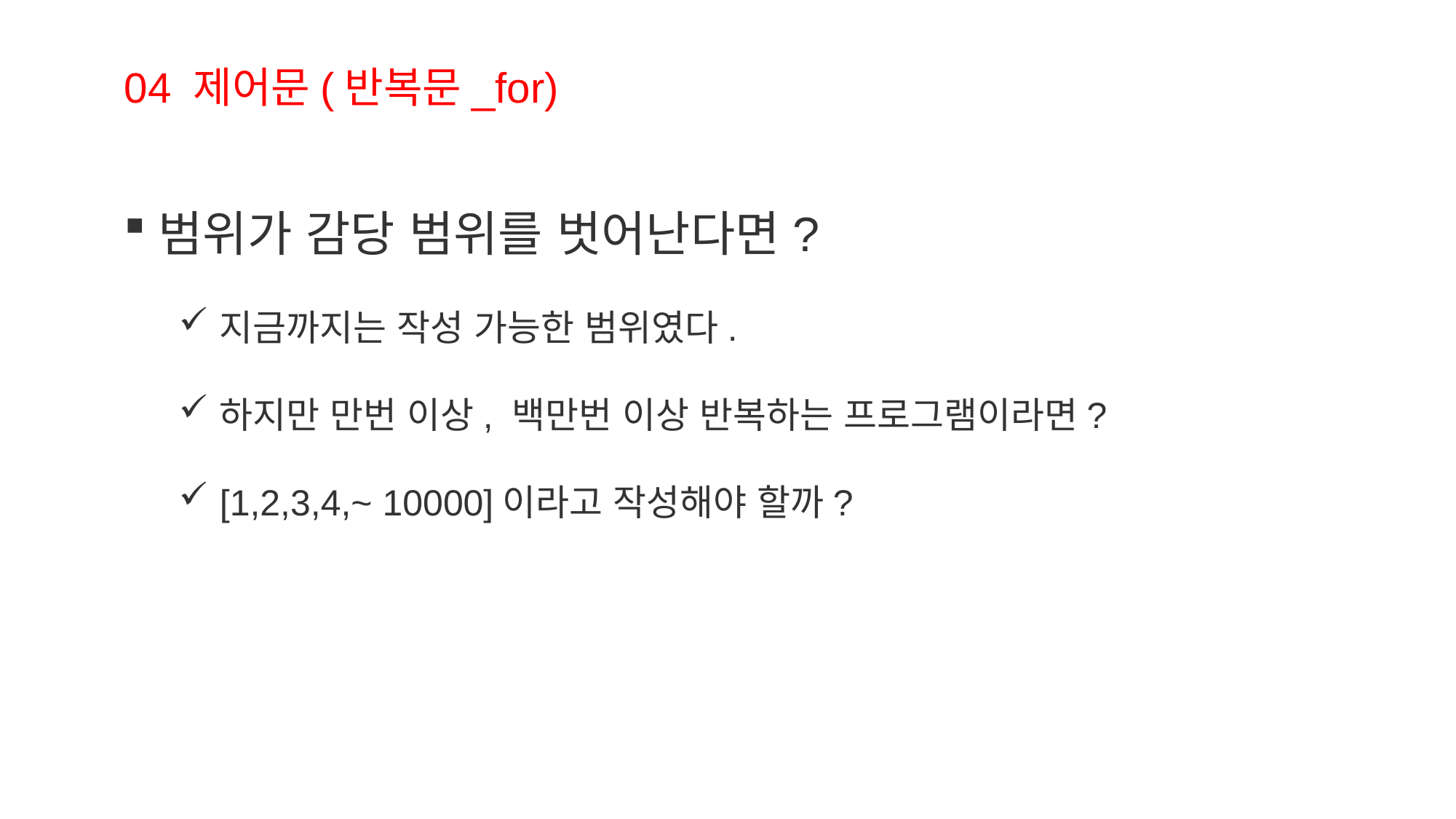

04 제어문(반복문_for)
범위가 감당 범위를 벗어난다면?
지금까지는 작성 가능한 범위였다.
하지만 만번 이상, 백만번 이상 반복하는 프로그램이라면?
[1,2,3,4,~ 10000]이라고 작성해야 할까?